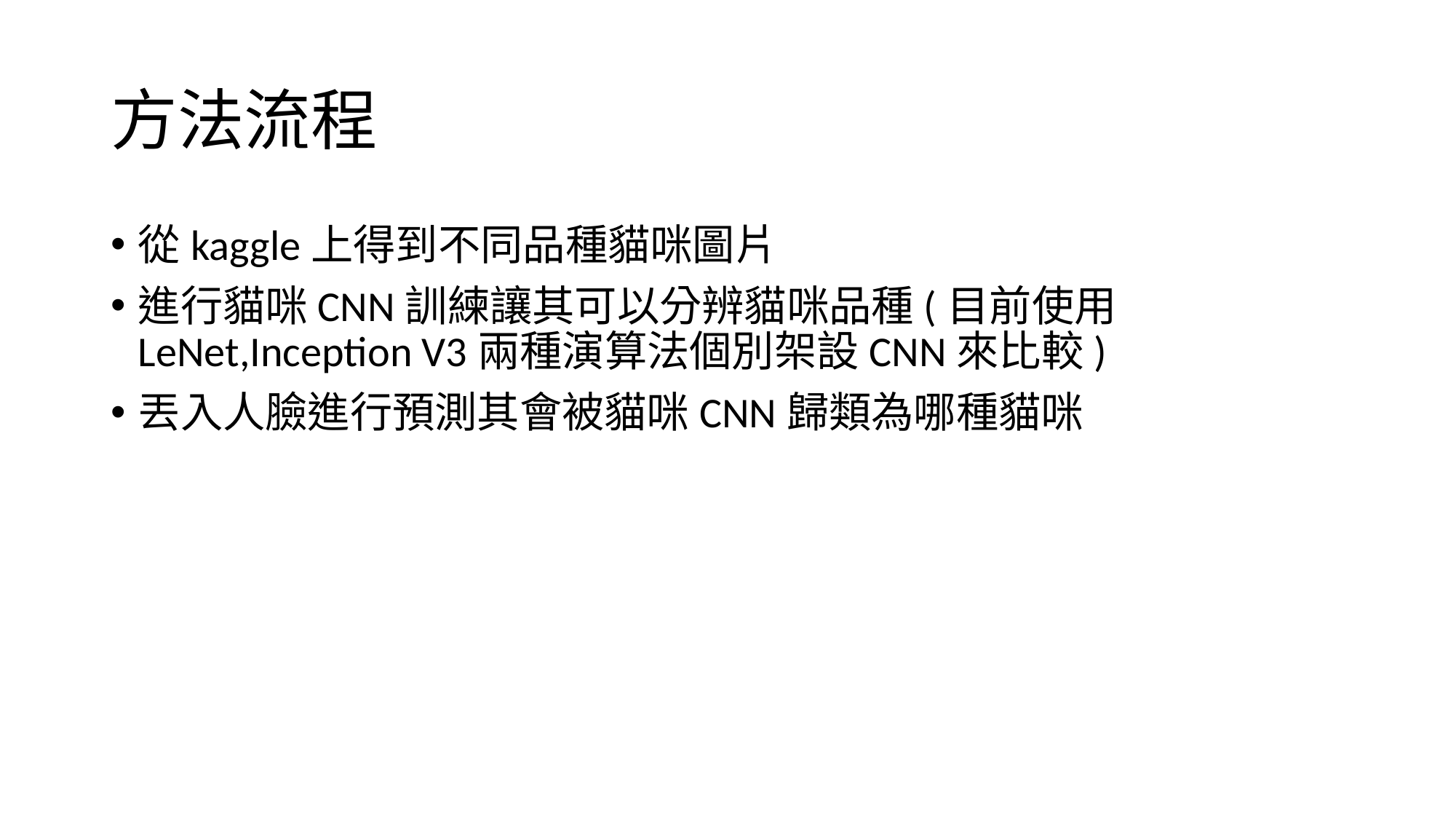

# 方法流程
從kaggle上得到不同品種貓咪圖片
進行貓咪CNN訓練讓其可以分辨貓咪品種(目前使用LeNet,Inception V3兩種演算法個別架設CNN來比較)
丟入人臉進行預測其會被貓咪CNN歸類為哪種貓咪